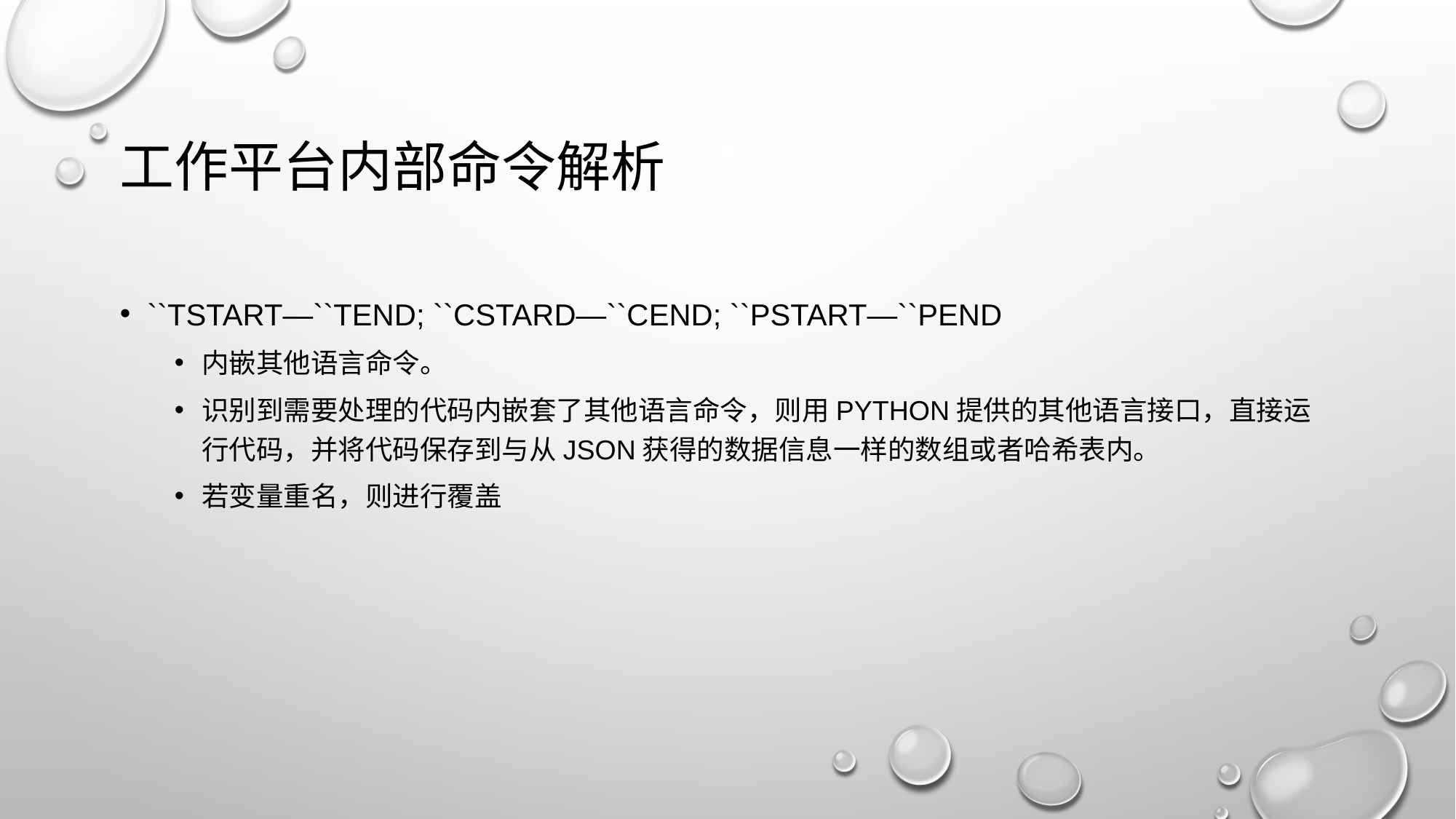

# 工作平台内部命令解析
``Tstart—``tend; ``cstard—``cend; ``pstart—``pend
内嵌其他语言命令。
识别到需要处理的代码内嵌套了其他语言命令，则用python提供的其他语言接口，直接运行代码，并将代码保存到与从json获得的数据信息一样的数组或者哈希表内。
若变量重名，则进行覆盖